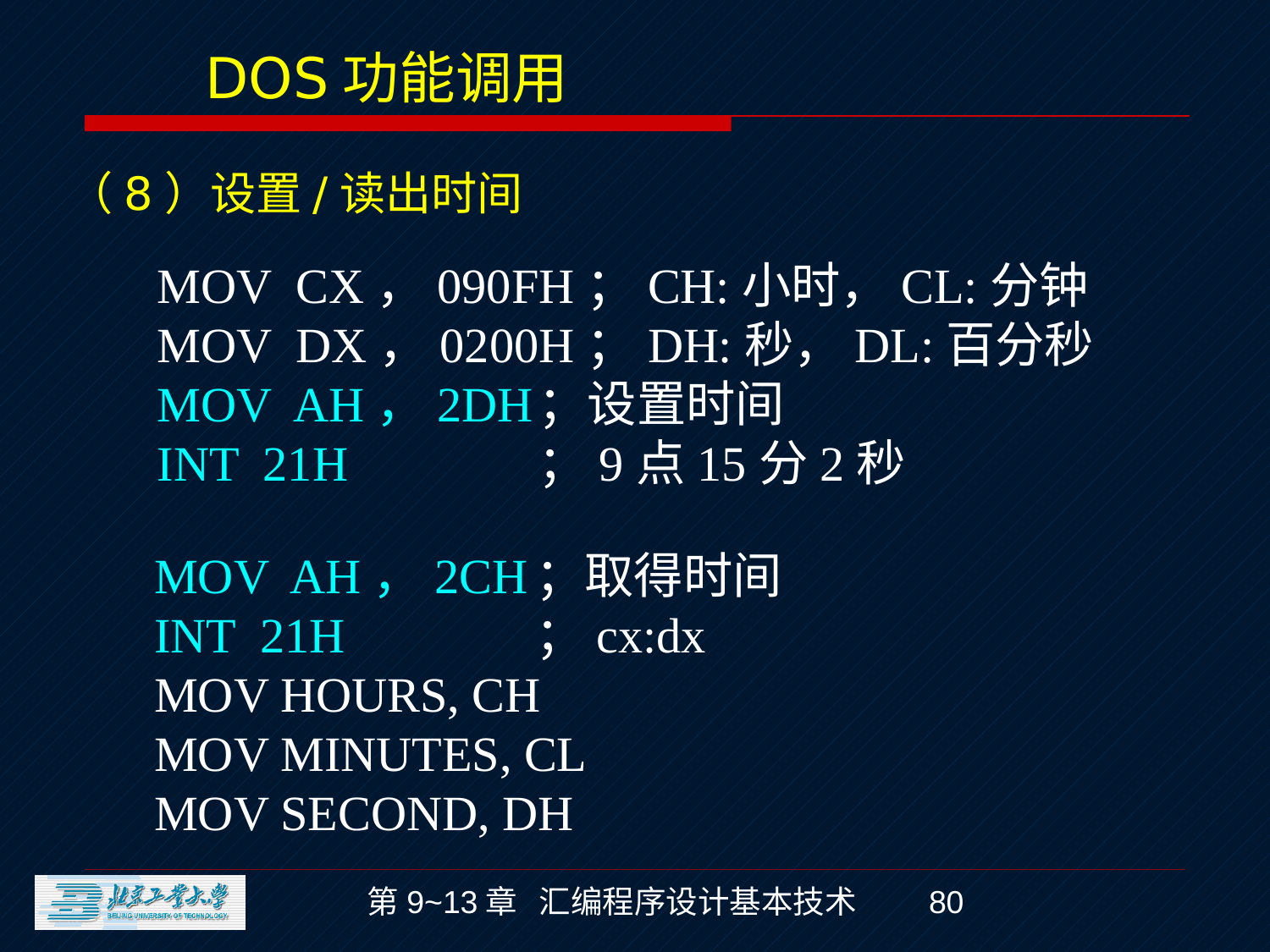

DOS功能调用
（8）设置/读出时间
MOV  CX，090FH；CH:小时，CL:分钟
MOV  DX，0200H；DH:秒，DL:百分秒
MOV  AH，2DH	；设置时间
INT  21H		；9点15分2秒
MOV  AH，2CH	；取得时间
INT  21H		；cx:dx
MOV HOURS, CH
MOV MINUTES, CL
MOV SECOND, DH